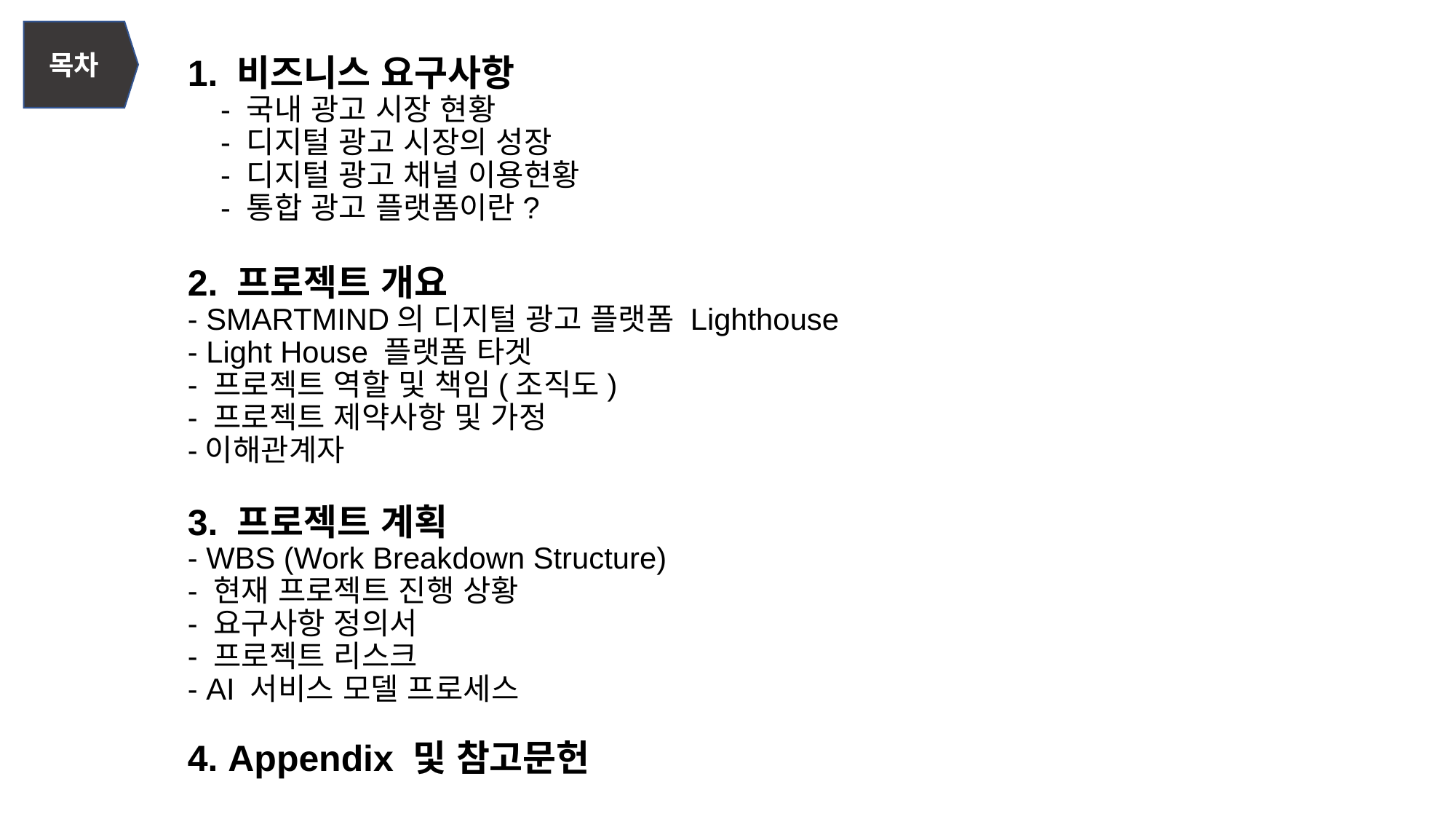

목차
# 1. 비즈니스 요구사항 - 국내 광고 시장 현황 - 디지털 광고 시장의 성장 - 디지털 광고 채널 이용현황 - 통합 광고 플랫폼이란? 2. 프로젝트 개요 - SMARTMIND의 디지털 광고 플랫폼 Lighthouse - Light House 플랫폼 타겟 - 프로젝트 역할 및 책임(조직도) - 프로젝트 제약사항 및 가정 -이해관계자 3. 프로젝트 계획 - WBS (Work Breakdown Structure) - 현재 프로젝트 진행 상황 - 요구사항 정의서 - 프로젝트 리스크 - AI 서비스 모델 프로세스 4. Appendix 및 참고문헌